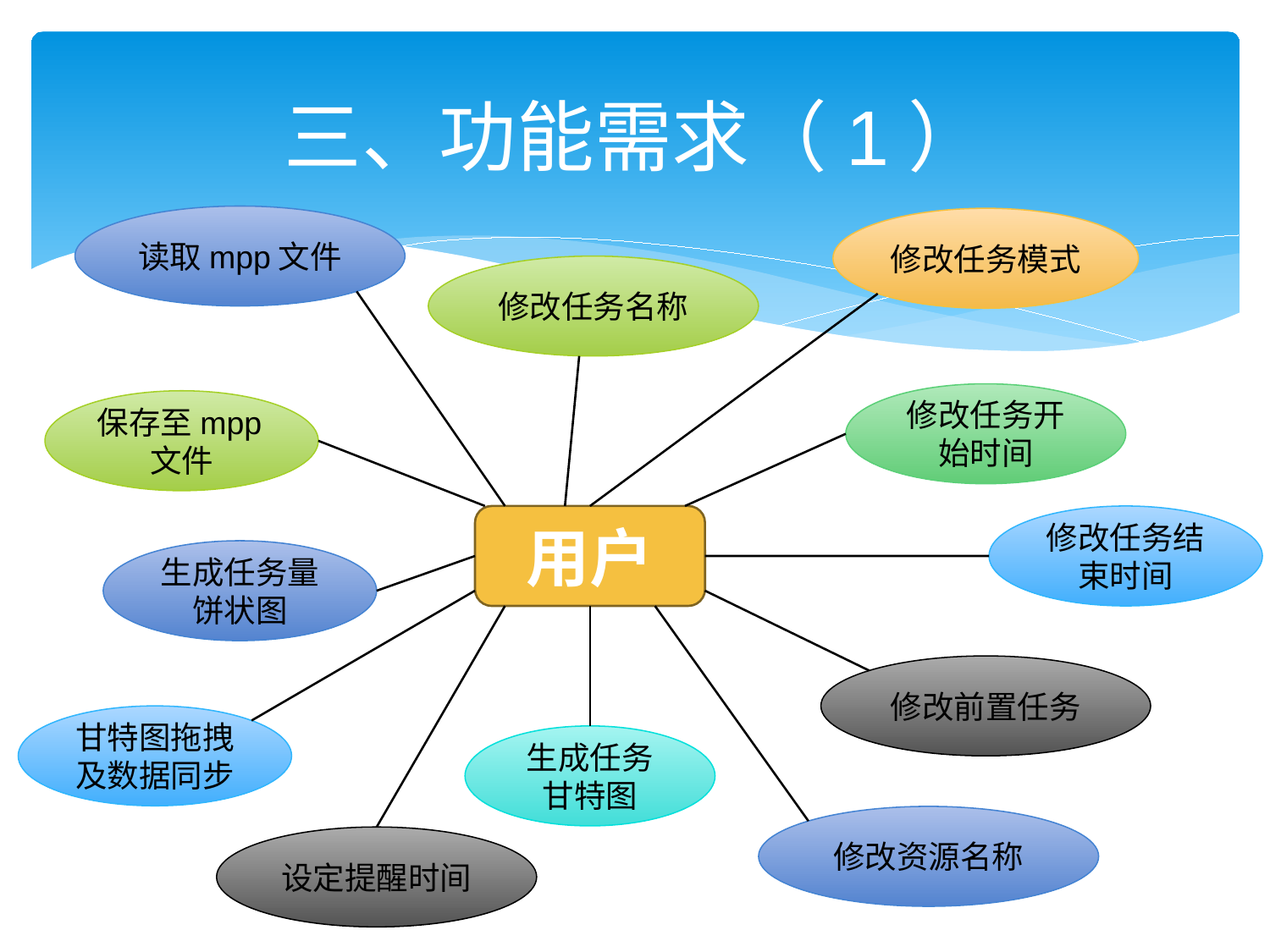

# 三、功能需求（1）
读取mpp文件
修改任务模式
修改任务名称
修改任务开始时间
保存至mpp文件
用户
修改任务结束时间
生成任务量饼状图
修改前置任务
甘特图拖拽及数据同步
生成任务甘特图
修改资源名称
设定提醒时间